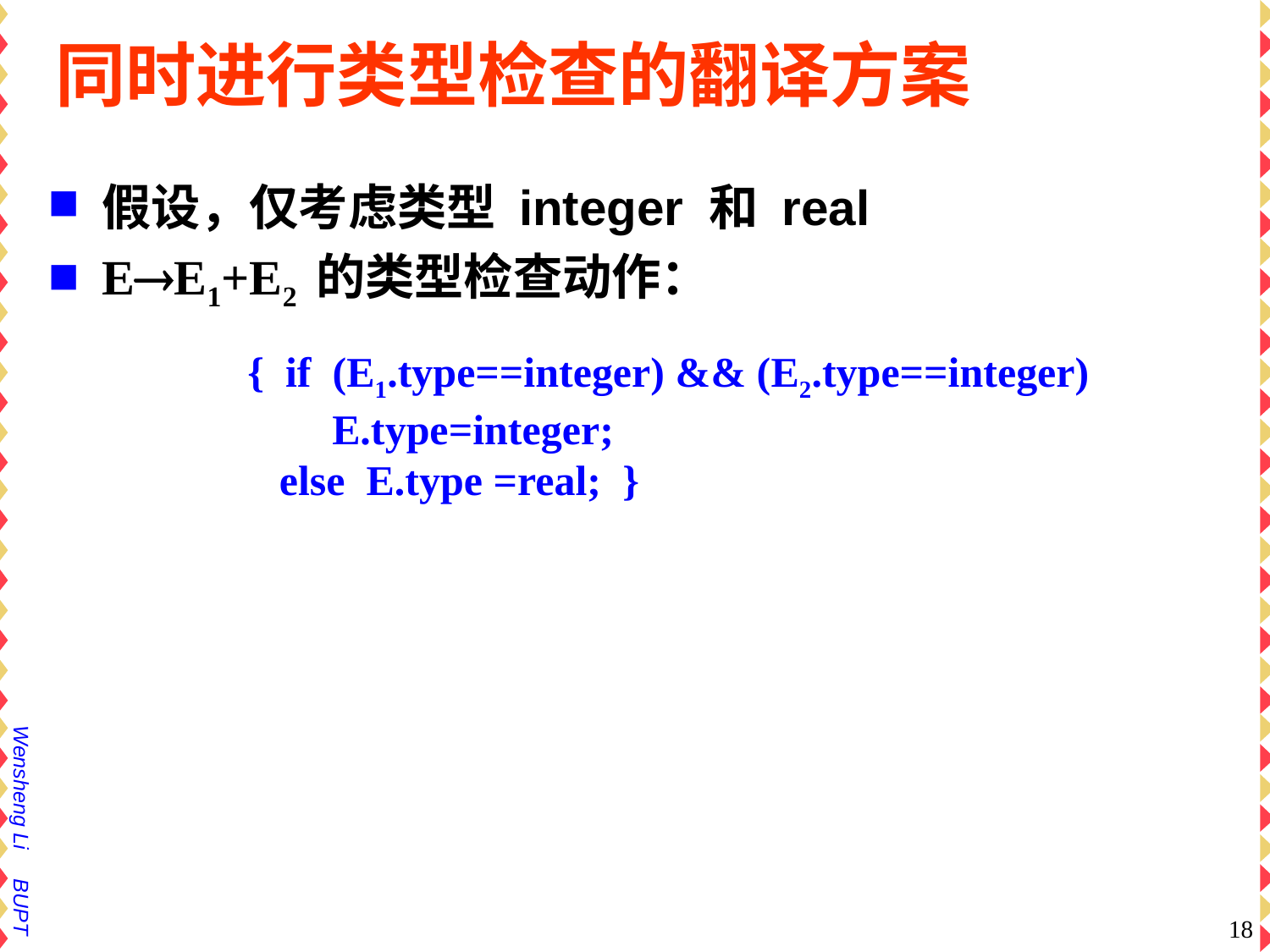

# 同时进行类型检查的翻译方案
假设，仅考虑类型 integer 和 real
E→E1+E2 的类型检查动作：
{  if  (E1.type==integer) && (E2.type==integer)
        E.type=integer;
   else  E.type =real;  }
18